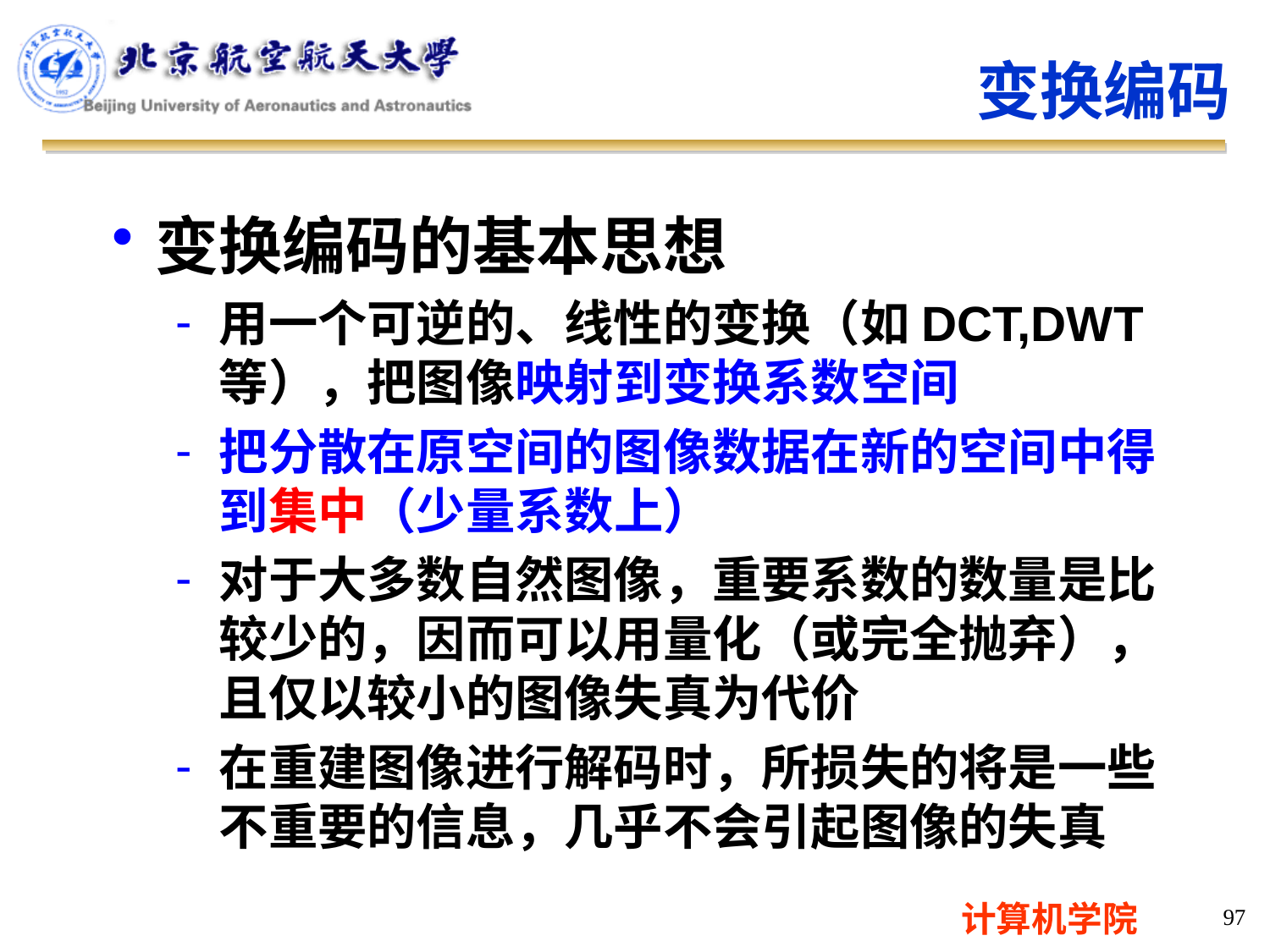

变换编码
变换编码的基本思想
用一个可逆的、线性的变换（如DCT,DWT等），把图像映射到变换系数空间
把分散在原空间的图像数据在新的空间中得到集中（少量系数上）
对于大多数自然图像，重要系数的数量是比较少的，因而可以用量化（或完全抛弃），且仅以较小的图像失真为代价
在重建图像进行解码时，所损失的将是一些不重要的信息，几乎不会引起图像的失真
97